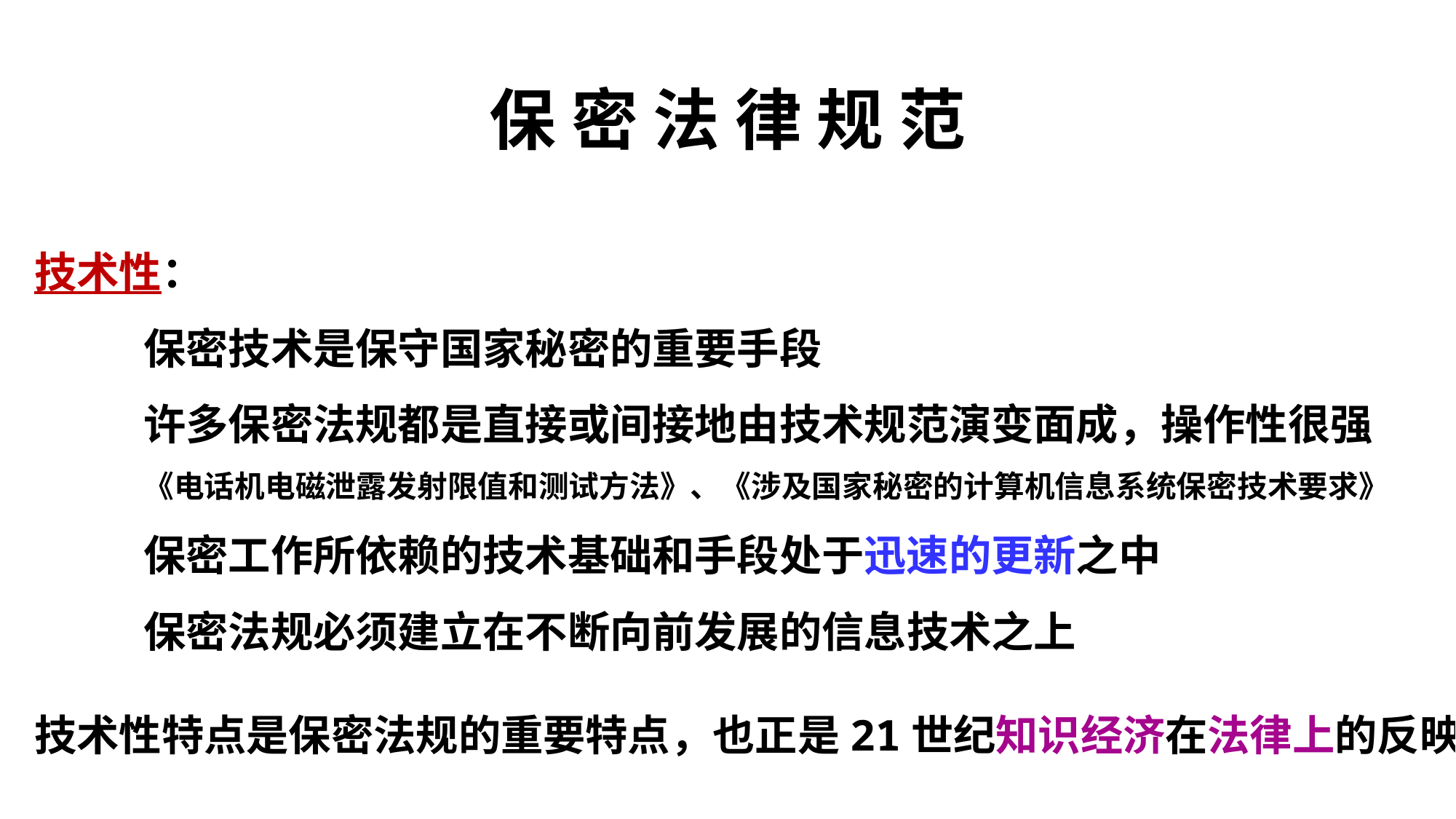

# 保 密 法 律 规 范
技术性：
	保密技术是保守国家秘密的重要手段
	许多保密法规都是直接或间接地由技术规范演变面成，操作性很强
 	《电话机电磁泄露发射限值和测试方法》、《涉及国家秘密的计算机信息系统保密技术要求》
	保密工作所依赖的技术基础和手段处于迅速的更新之中
	保密法规必须建立在不断向前发展的信息技术之上

技术性特点是保密法规的重要特点，也正是21世纪知识经济在法律上的反映